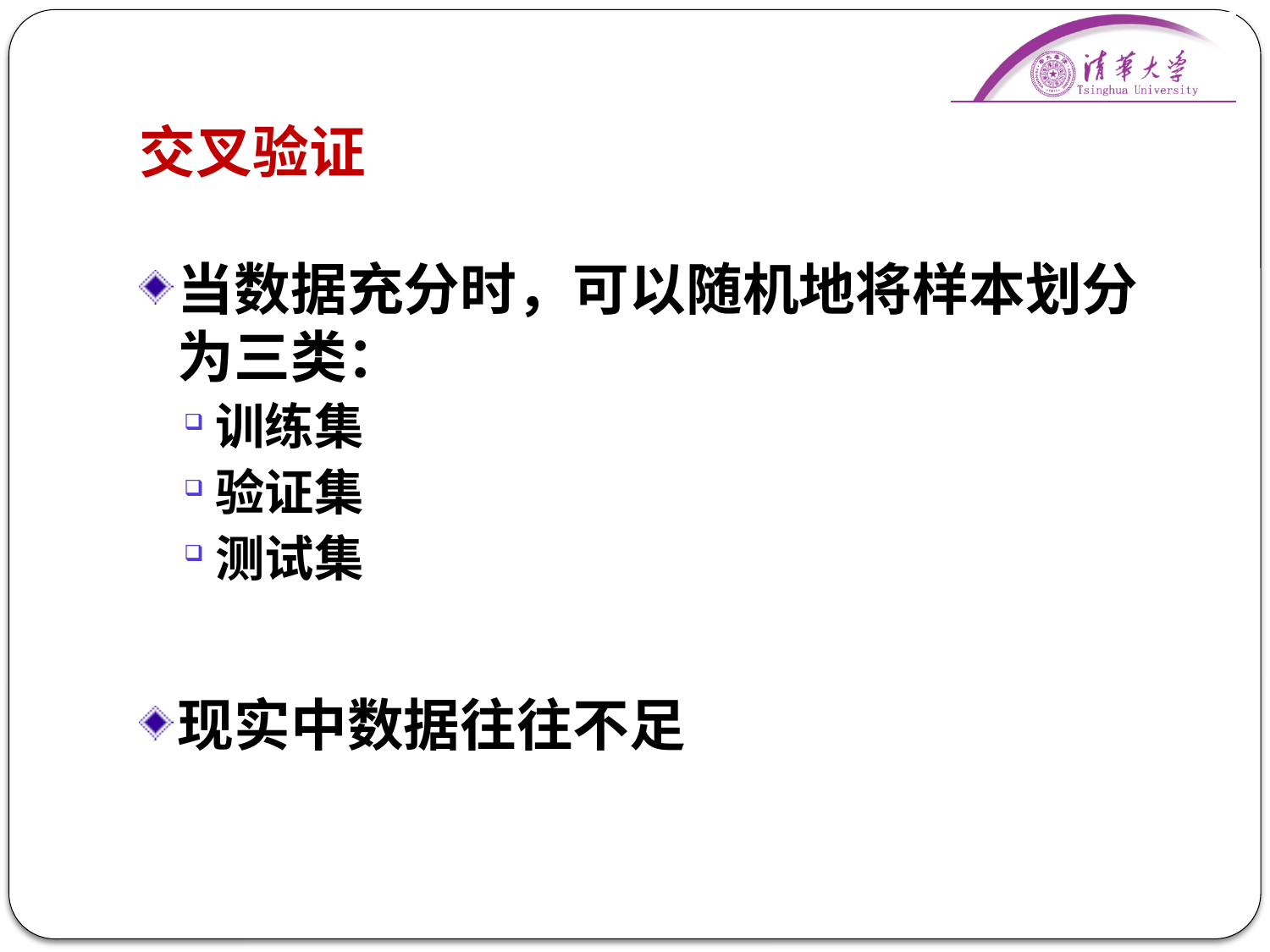

# 交叉验证
当数据充分时，可以随机地将样本划分为三类：
训练集
验证集
测试集

现实中数据往往不足
91